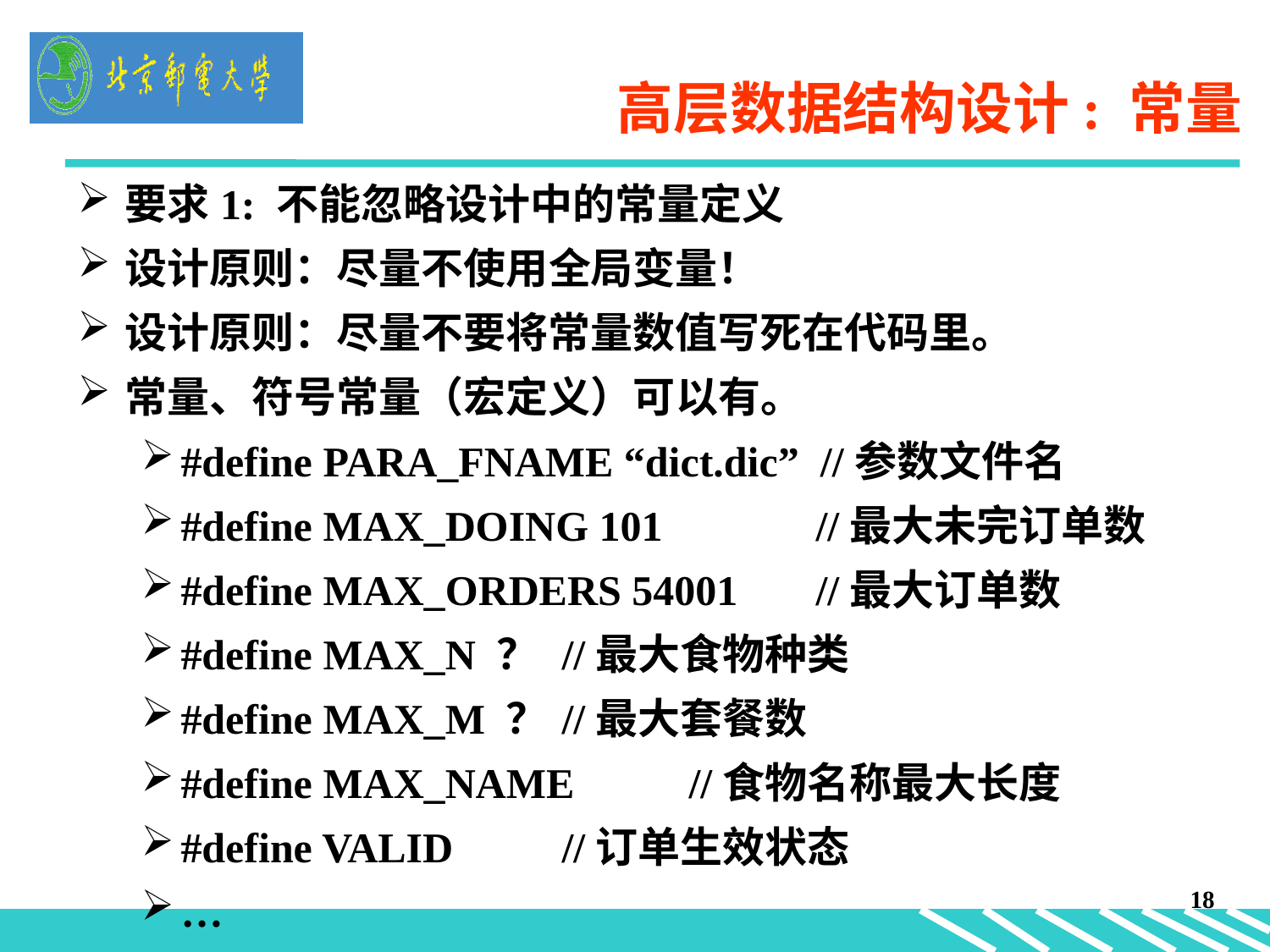

# 高层数据结构设计: 常量
要求1: 不能忽略设计中的常量定义
设计原则：尽量不使用全局变量！
设计原则：尽量不要将常量数值写死在代码里。
常量、符号常量（宏定义）可以有。
#define PARA_FNAME “dict.dic”  //参数文件名
#define MAX_DOING 101 		//最大未完订单数
#define MAX_ORDERS 54001	//最大订单数
#define MAX_N ？ 	//最大食物种类
#define MAX_M ？	//最大套餐数
#define MAX_NAME	//食物名称最大长度
#define VALID 	//订单生效状态
…

18